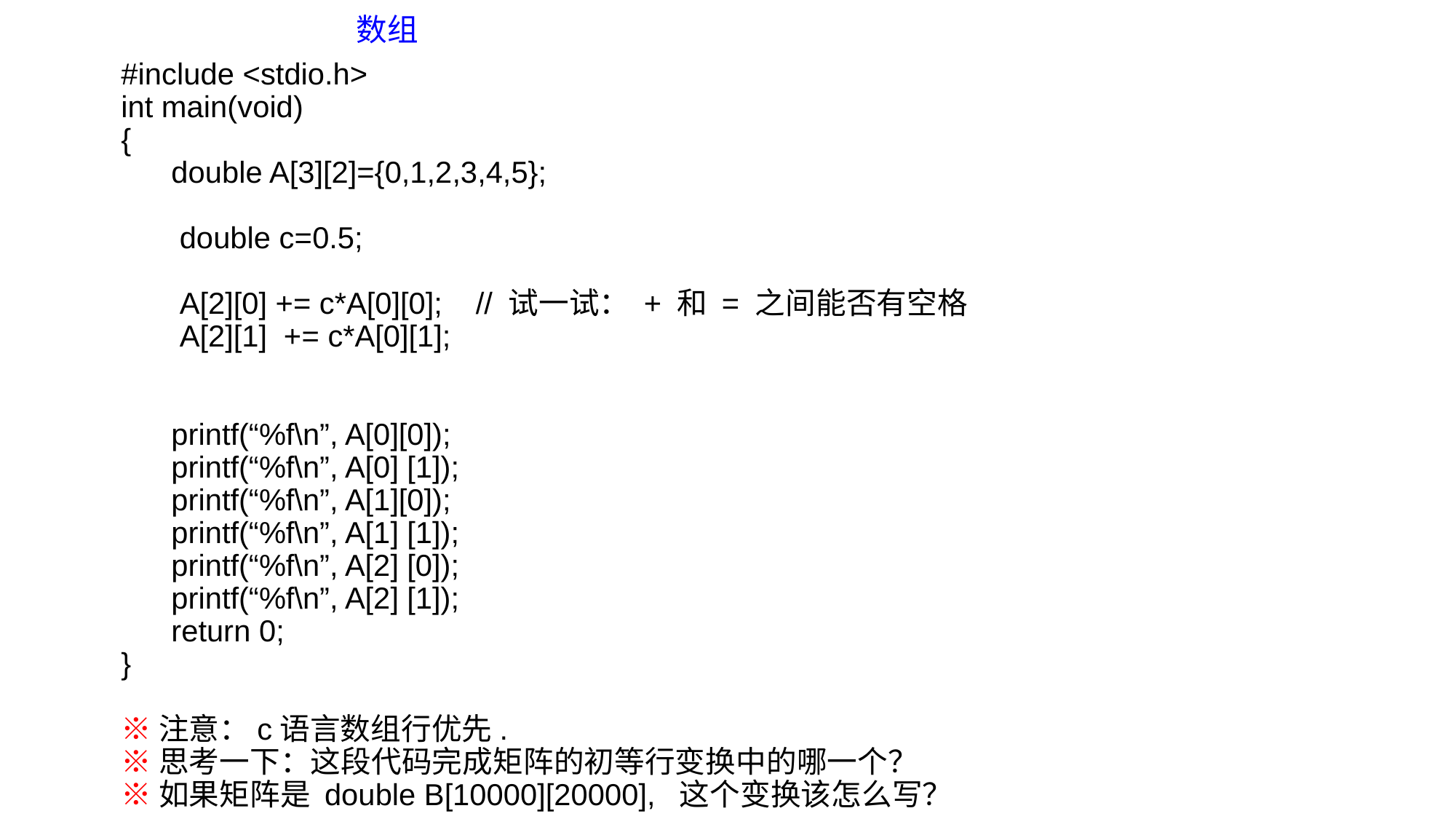

# 数组
#include <stdio.h>
int main(void)
{
      double A[3][2]={0,1,2,3,4,5};

       double c=0.5;

       A[2][0] += c*A[0][0];    // 试一试： + 和 = 之间能否有空格
       A[2][1]  += c*A[0][1];

      printf(“%f\n”, A[0][0]);
      printf(“%f\n”, A[0] [1]);
      printf(“%f\n”, A[1][0]);
      printf(“%f\n”, A[1] [1]);
      printf(“%f\n”, A[2] [0]);
      printf(“%f\n”, A[2] [1]);
      return 0;
}

※注意：c语言数组行优先.
※思考一下：这段代码完成矩阵的初等行变换中的哪一个？
※如果矩阵是 double B[10000][20000],  这个变换该怎么写？